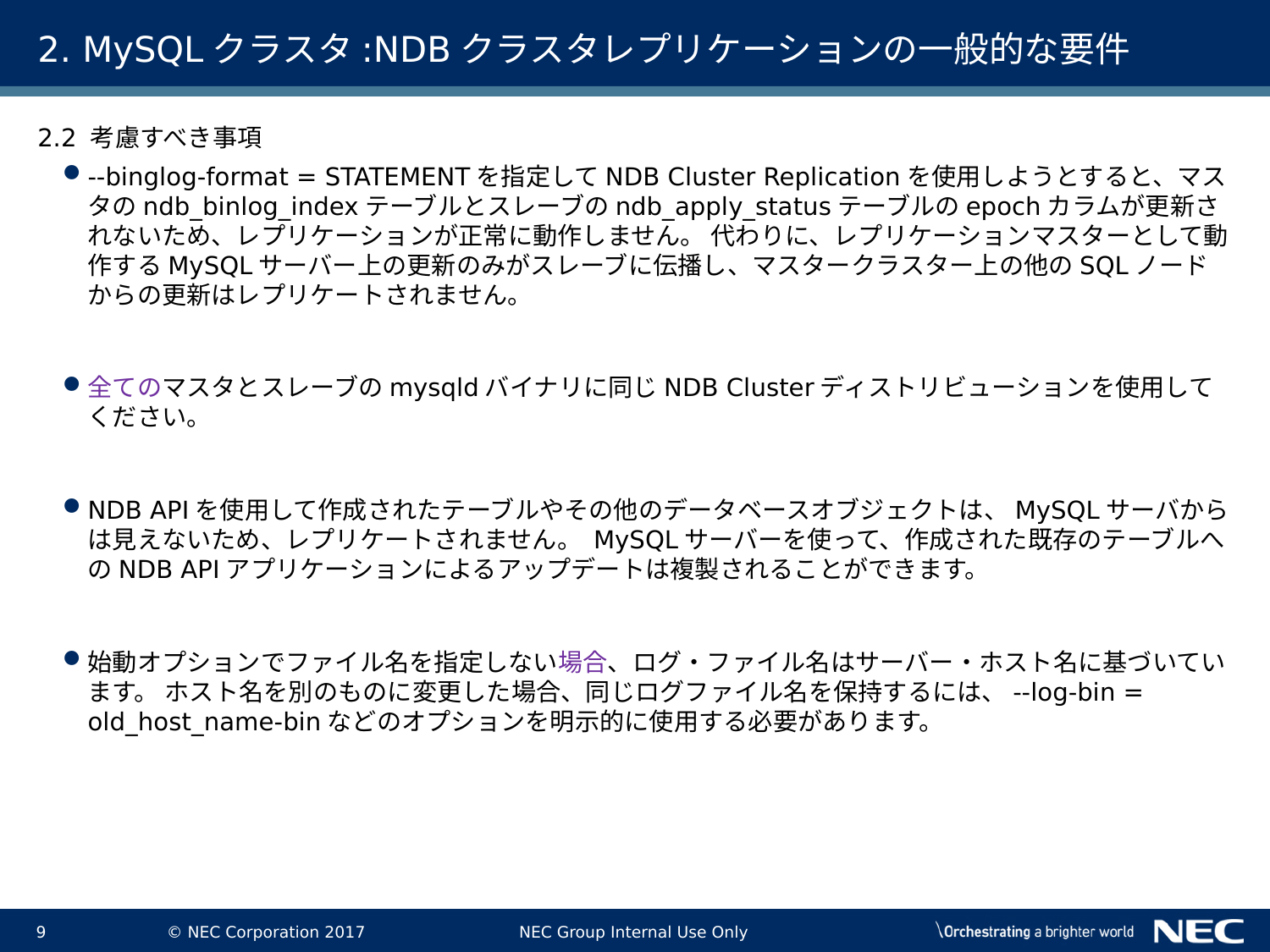

# 2. MySQLクラスタ:NDBクラスタレプリケーションの一般的な要件
2.2 考慮すべき事項
--binglog-format = STATEMENTを指定してNDB Cluster Replicationを使用しようとすると、マスタのndb_binlog_indexテーブルとスレーブのndb_apply_statusテーブルのepochカラムが更新されないため、レプリケーションが正常に動作しません。 代わりに、レプリケーションマスターとして動作するMySQLサーバー上の更新のみがスレーブに伝播し、マスタークラスター上の他のSQLノードからの更新はレプリケートされません。

全てのマスタとスレーブのmysqldバイナリに同じNDB Clusterディストリビューションを使用してください。

NDB APIを使用して作成されたテーブルやその他のデータベースオブジェクトは、MySQLサーバからは見えないため、レプリケートされません。 MySQLサーバーを使って、作成された既存のテーブルへのNDB APIアプリケーションによるアップデートは複製されることができます。

始動オプションでファイル名を指定しない場合、ログ・ファイル名はサーバー・ホスト名に基づいています。 ホスト名を別のものに変更した場合、同じログファイル名を保持するには、--log-bin = old_host_name-binなどのオプションを明示的に使用する必要があります。